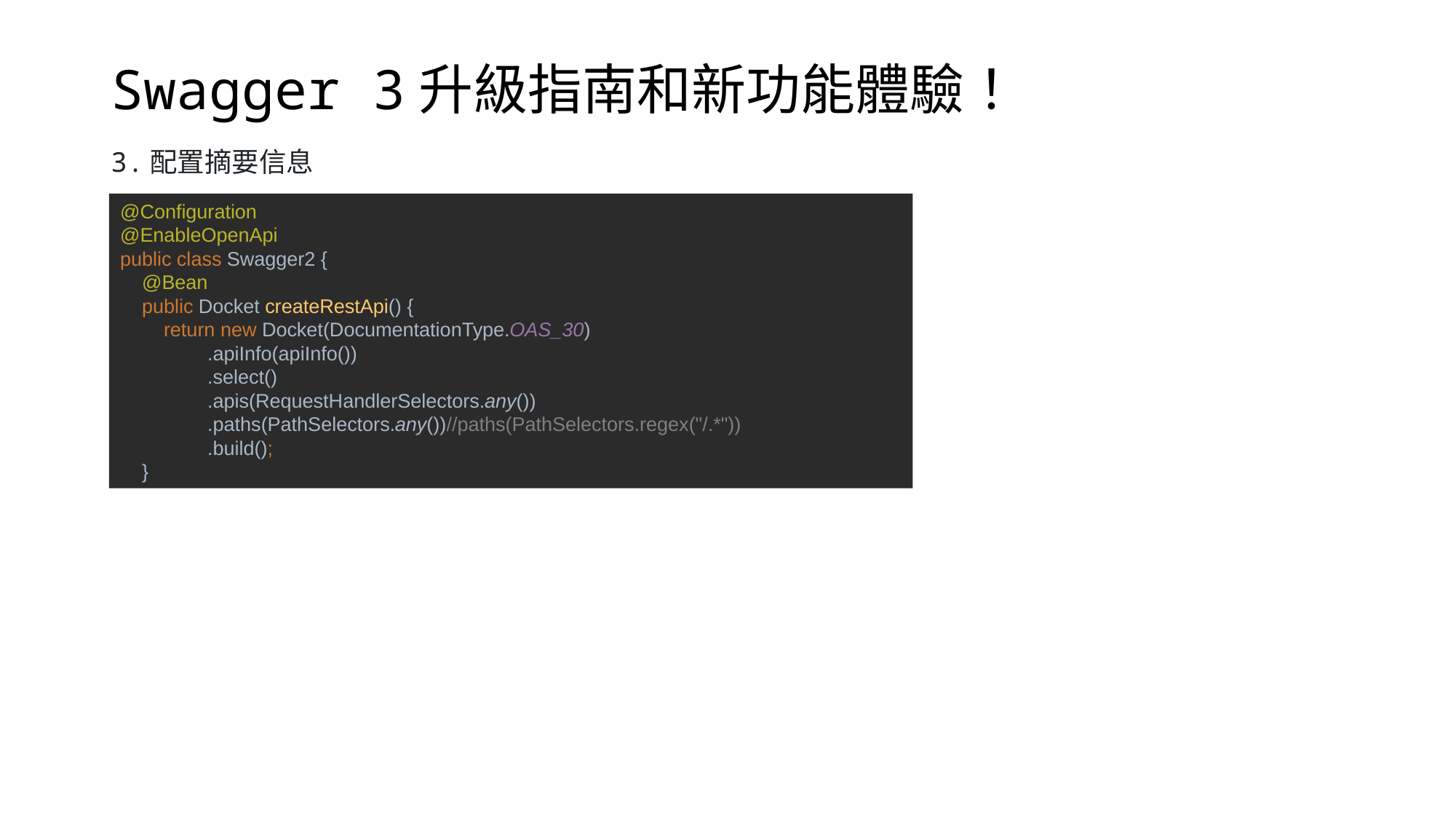

# Swagger 3升級指南和新功能體驗！
3.配置摘要信息
@Configuration
@EnableOpenApi
public class Swagger2 {
    @Bean
    public Docket createRestApi() {
        return new Docket(DocumentationType.OAS_30)
                .apiInfo(apiInfo())
                .select()
                .apis(RequestHandlerSelectors.any())
                .paths(PathSelectors.any())//paths(PathSelectors.regex("/.*"))
                .build();
    }